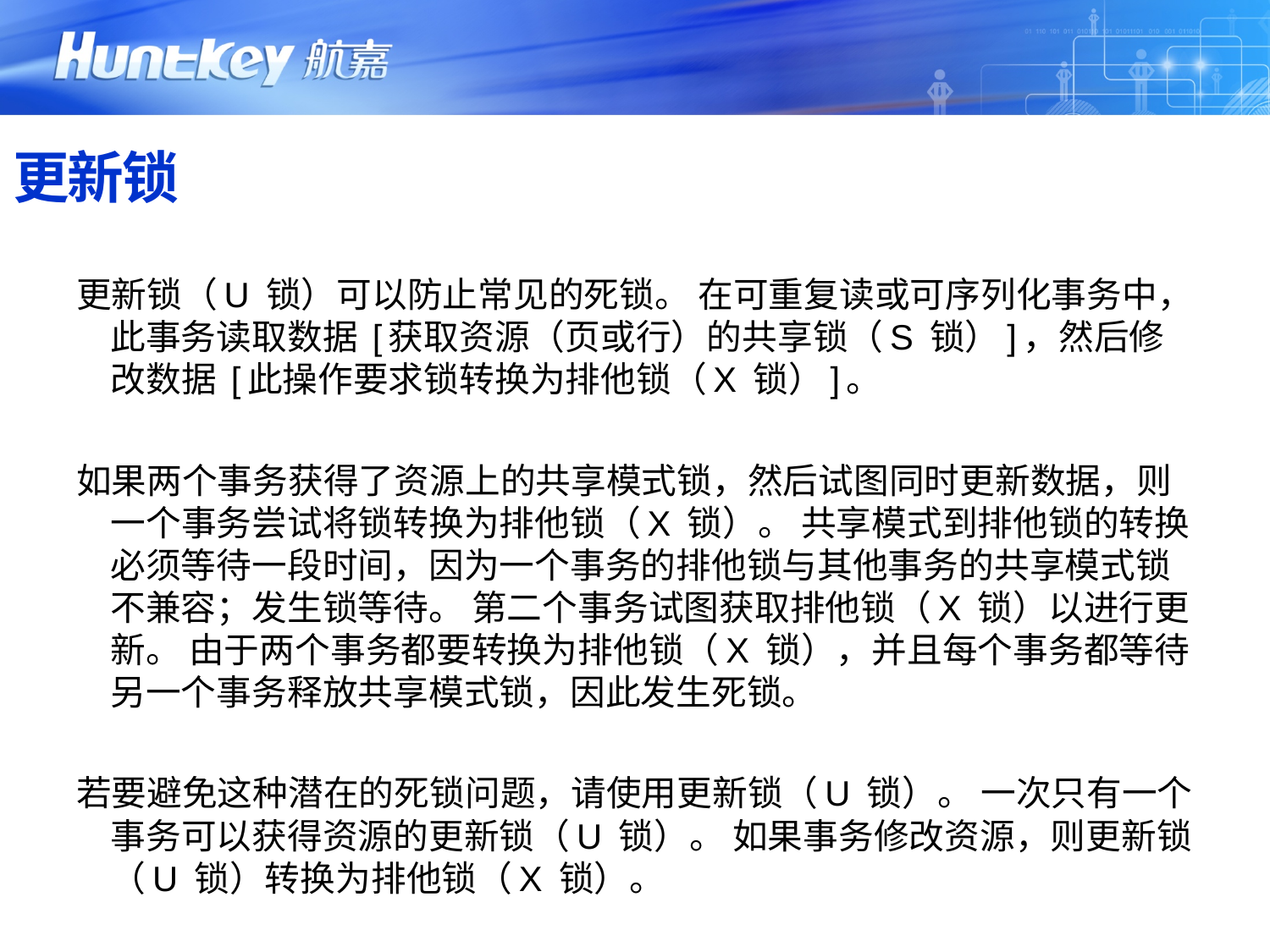

# 更新锁
更新锁（U 锁）可以防止常见的死锁。 在可重复读或可序列化事务中，此事务读取数据 [获取资源（页或行）的共享锁（S 锁）]，然后修改数据 [此操作要求锁转换为排他锁（X 锁）]。

如果两个事务获得了资源上的共享模式锁，然后试图同时更新数据，则一个事务尝试将锁转换为排他锁（X 锁）。 共享模式到排他锁的转换必须等待一段时间，因为一个事务的排他锁与其他事务的共享模式锁不兼容；发生锁等待。 第二个事务试图获取排他锁（X 锁）以进行更新。 由于两个事务都要转换为排他锁（X 锁），并且每个事务都等待另一个事务释放共享模式锁，因此发生死锁。

若要避免这种潜在的死锁问题，请使用更新锁（U 锁）。 一次只有一个事务可以获得资源的更新锁（U 锁）。 如果事务修改资源，则更新锁（U 锁）转换为排他锁（X 锁）。